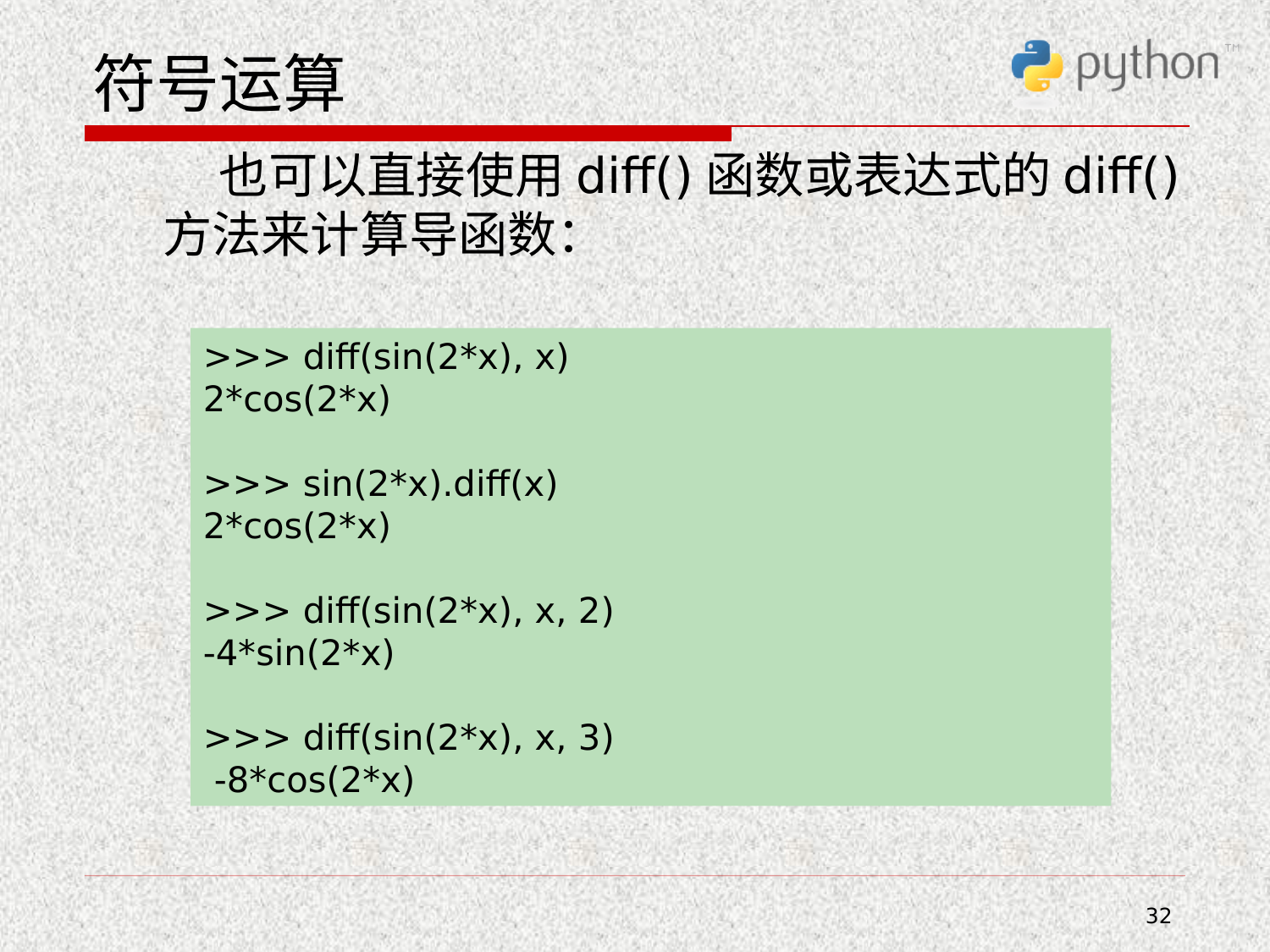

# 符号运算
          也可以直接使用diff()函数或表达式的diff()方法来计算导函数：

>>> diff(sin(2*x), x)
2*cos(2*x)

>>> sin(2*x).diff(x)
2*cos(2*x)

>>> diff(sin(2*x), x, 2)
-4*sin(2*x)

>>> diff(sin(2*x), x, 3)
 -8*cos(2*x)
32